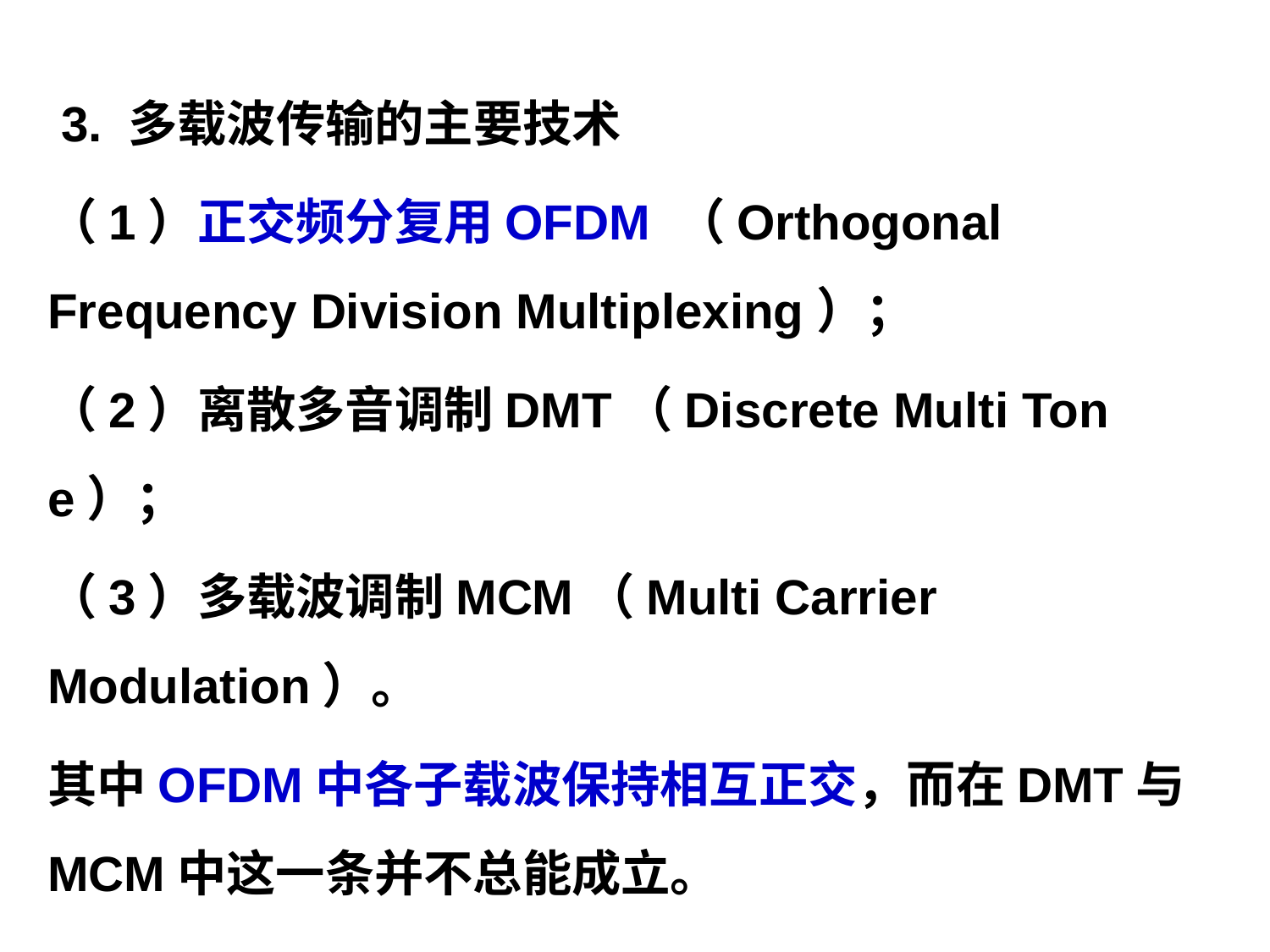

3. 多载波传输的主要技术
（1）正交频分复用OFDM （Orthogonal Frequency Division Multiplexing）；
（2）离散多音调制DMT（Discrete Multi Tone）；
（3）多载波调制MCM（Multi Carrier Modulation）。
其中OFDM中各子载波保持相互正交，而在DMT与MCM中这一条并不总能成立。